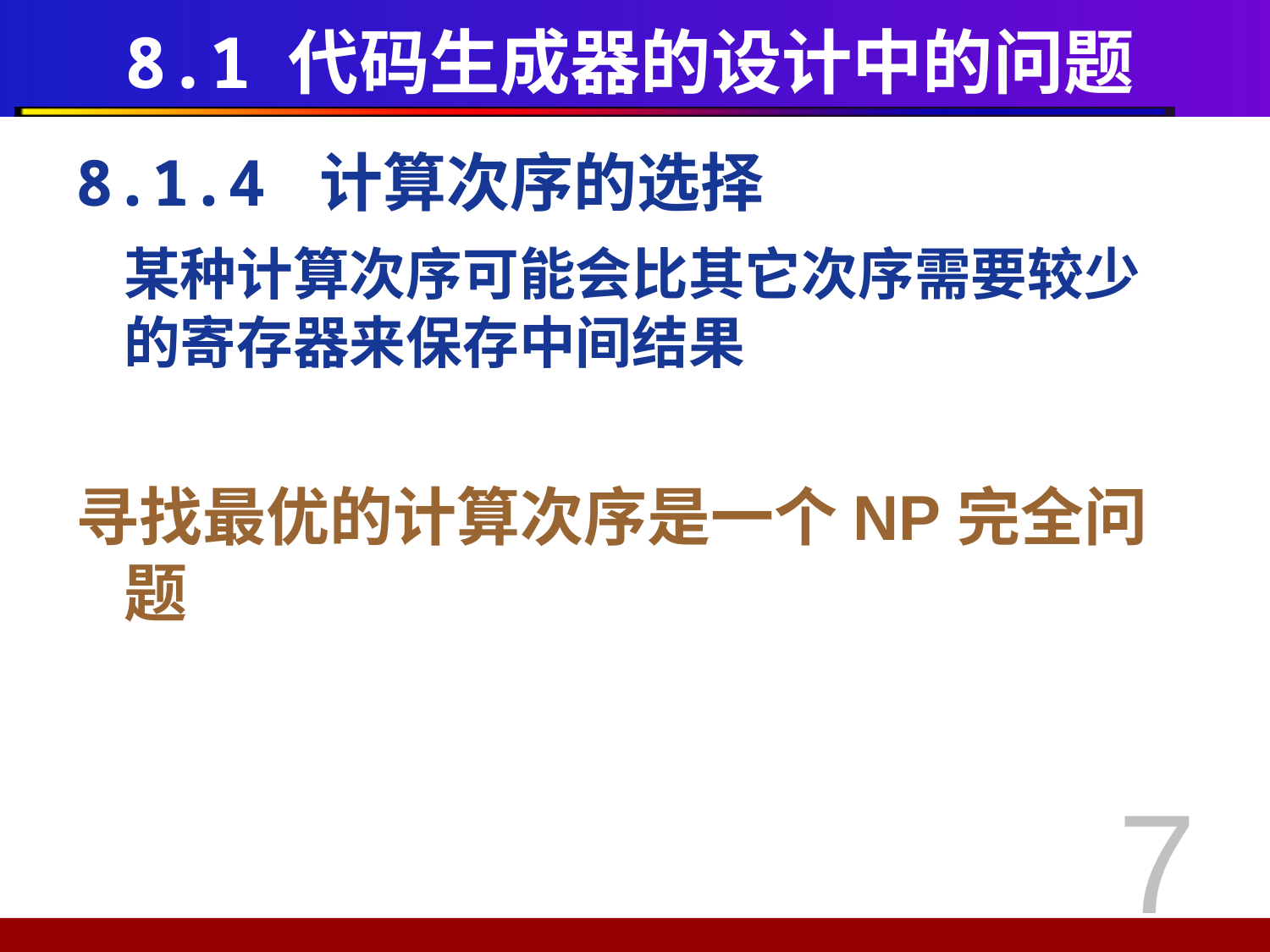

# 8.1 代码生成器的设计中的问题
8.1.4 计算次序的选择
	某种计算次序可能会比其它次序需要较少的寄存器来保存中间结果

寻找最优的计算次序是一个NP完全问题
7